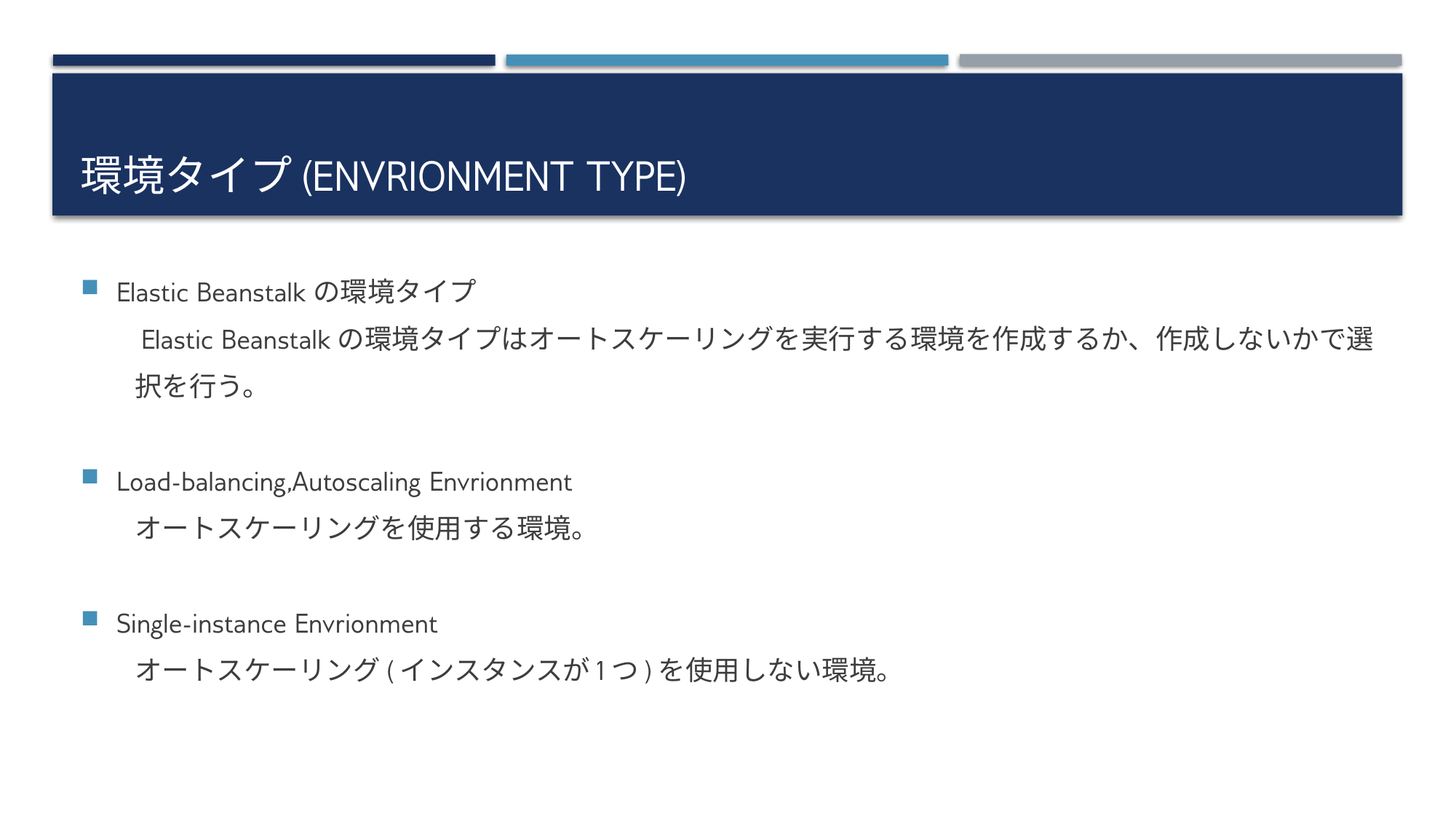

# 環境タイプ(Envrionment Type)
Elastic Beanstalkの環境タイプ
　　Elastic Beanstalkの環境タイプはオートスケーリングを実行する環境を作成するか、作成しないかで選
　　択を行う。

Load-balancing,Autoscaling Envrionment
　　オートスケーリングを使用する環境。

Single-instance Envrionment
　　オートスケーリング(インスタンスが1つ)を使用しない環境。